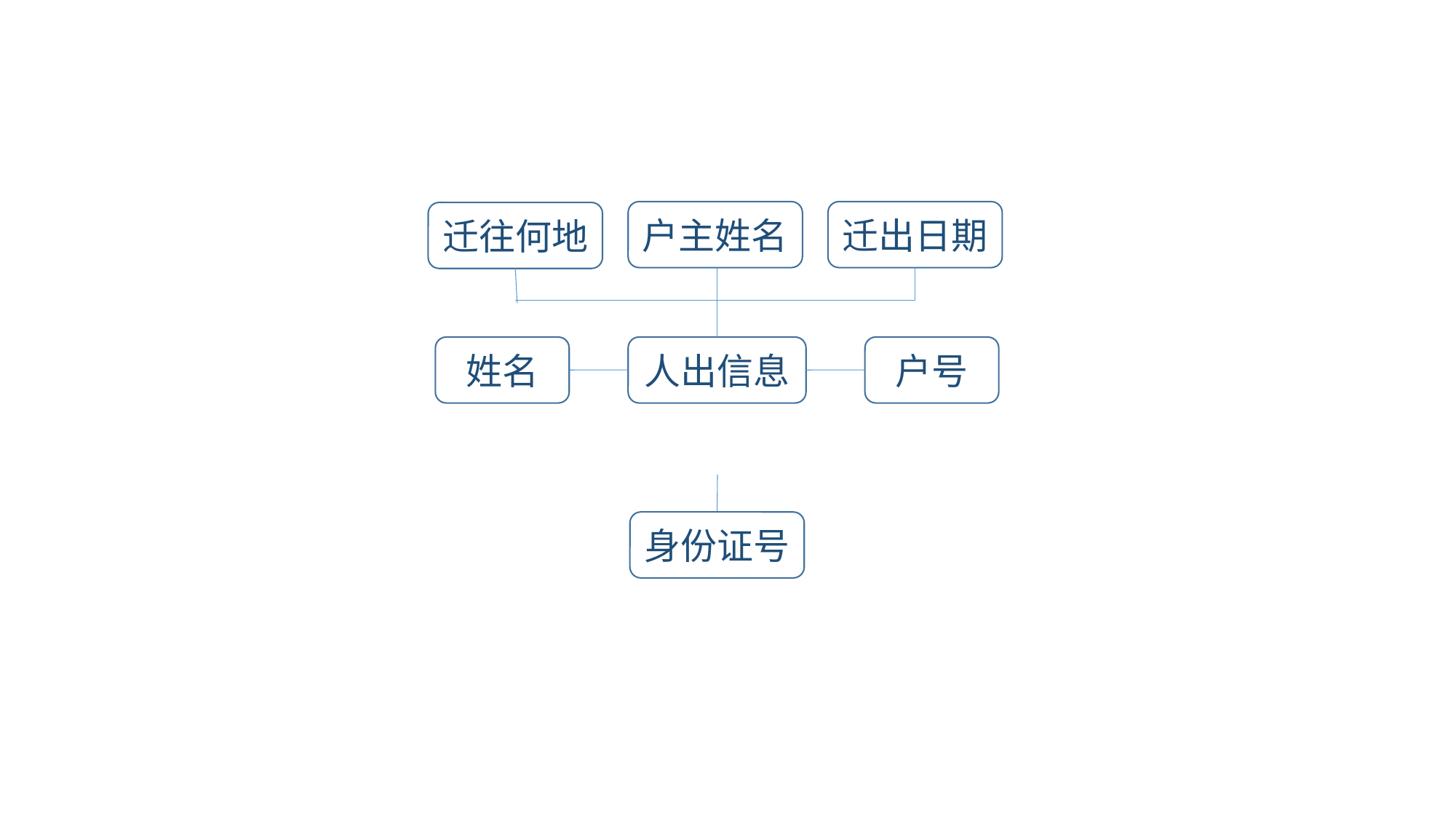

户主姓名
迁出日期
迁往何地
人出信息
户号
姓名
身份证号